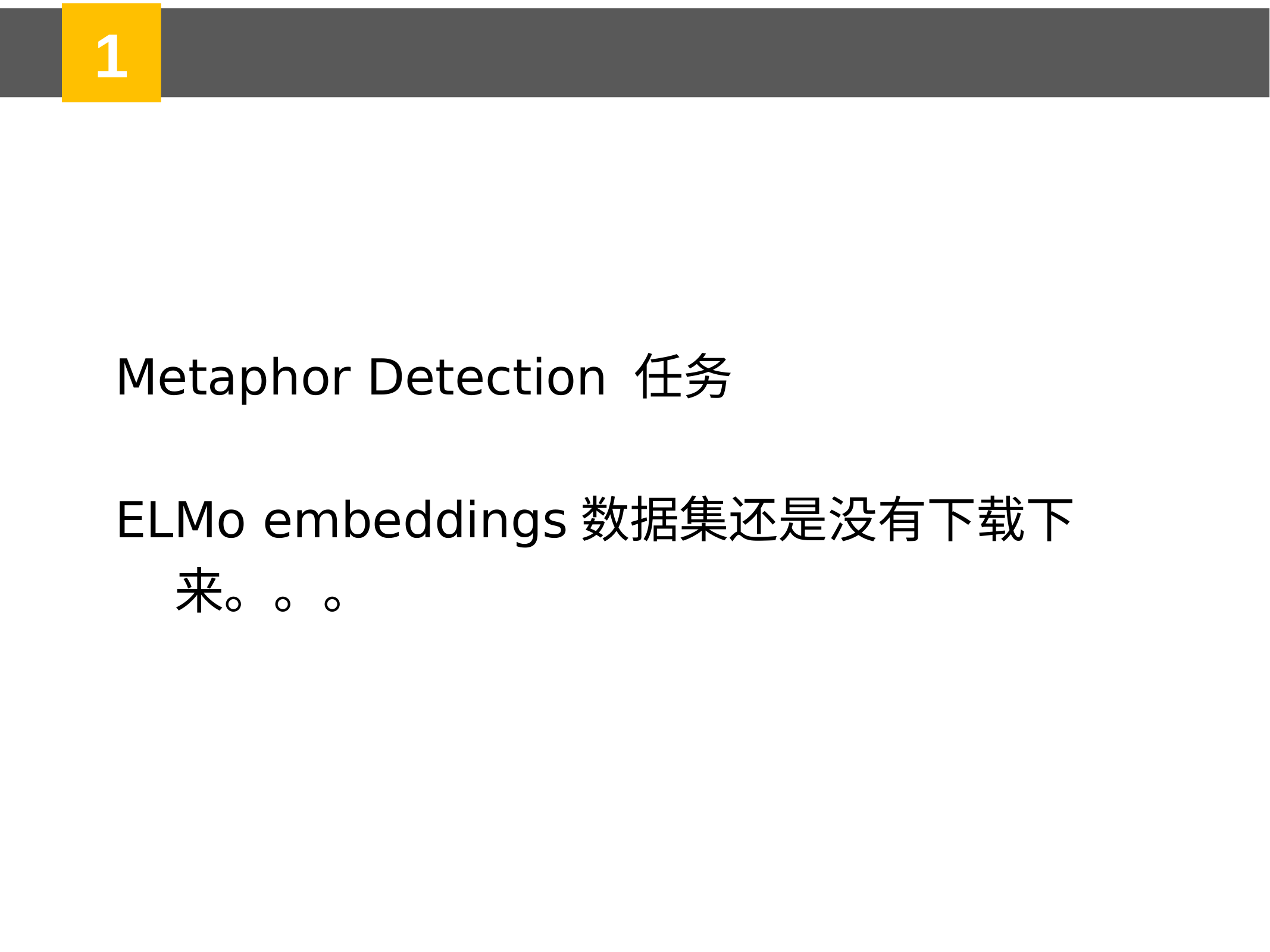

1

Metaphor Detection 任务

ELMo embeddings数据集还是没有下载下	来。。。